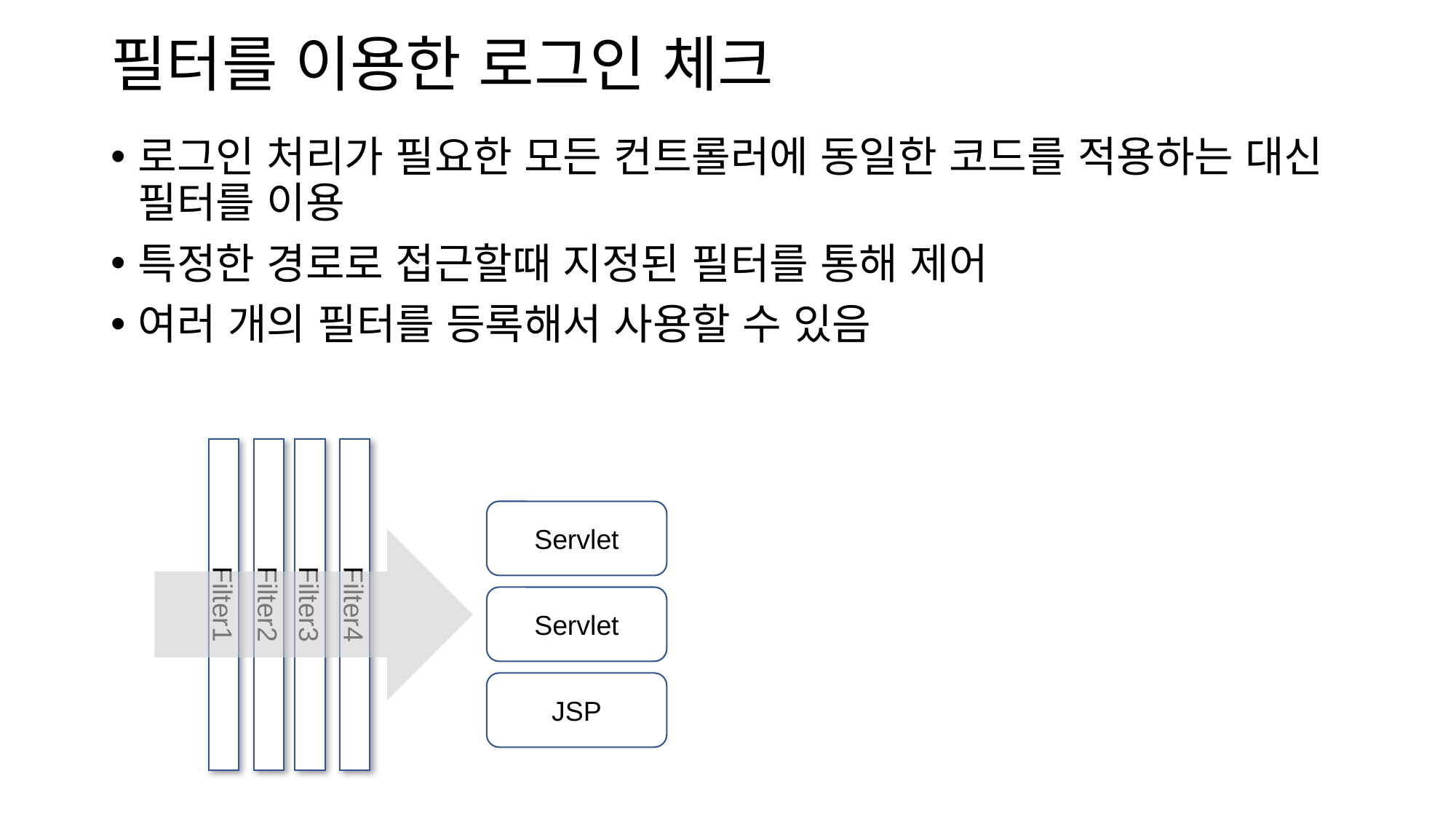

# 필터를 이용한 로그인 체크
로그인 처리가 필요한 모든 컨트롤러에 동일한 코드를 적용하는 대신 필터를 이용
특정한 경로로 접근할때 지정된 필터를 통해 제어
여러 개의 필터를 등록해서 사용할 수 있음

Servlet

Servlet
Filter1
Filter3
Filter4
Filter2
JSP